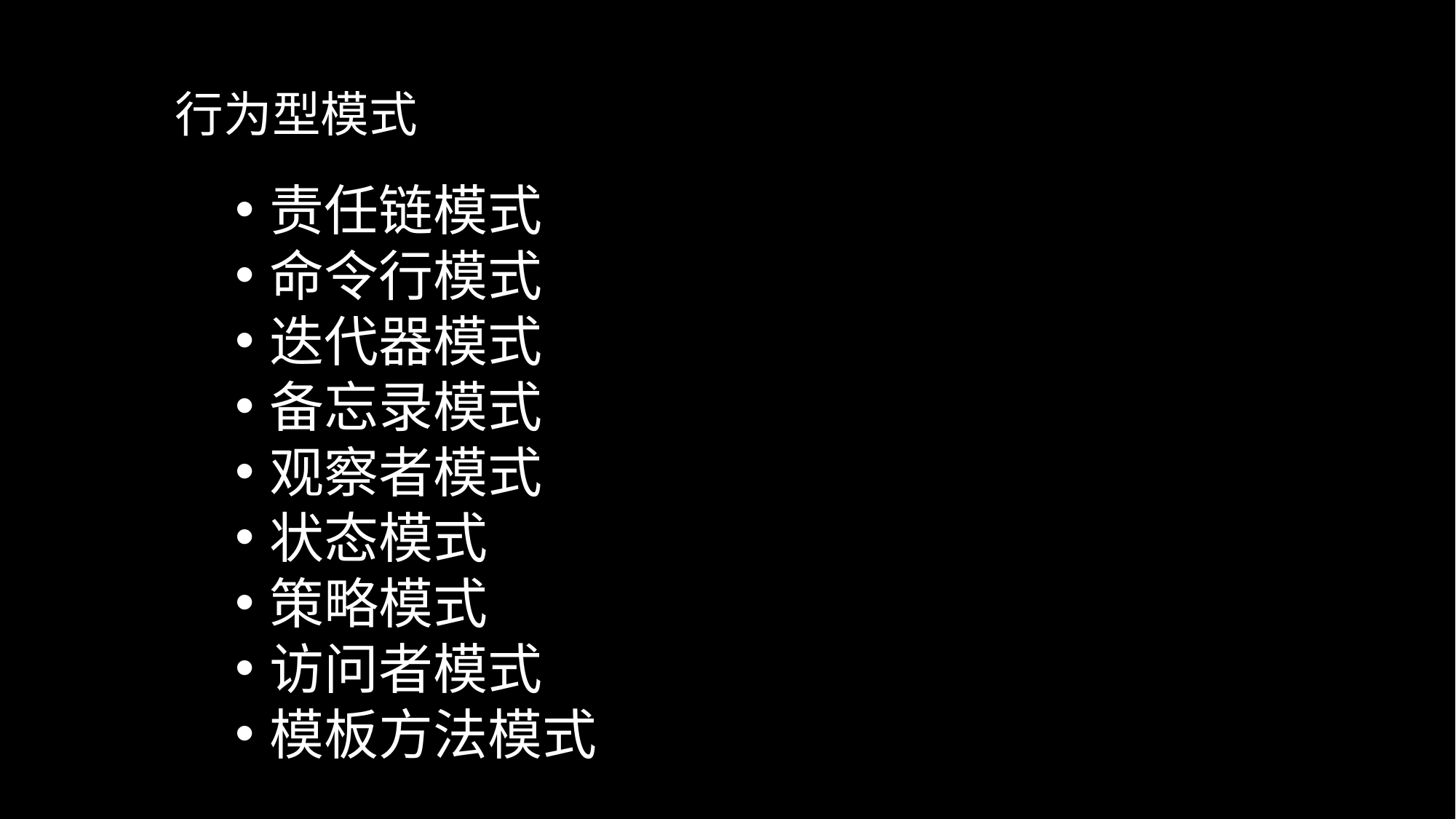

行为型模式
责任链模式
命令行模式
迭代器模式
备忘录模式
观察者模式
状态模式
策略模式
访问者模式
模板方法模式